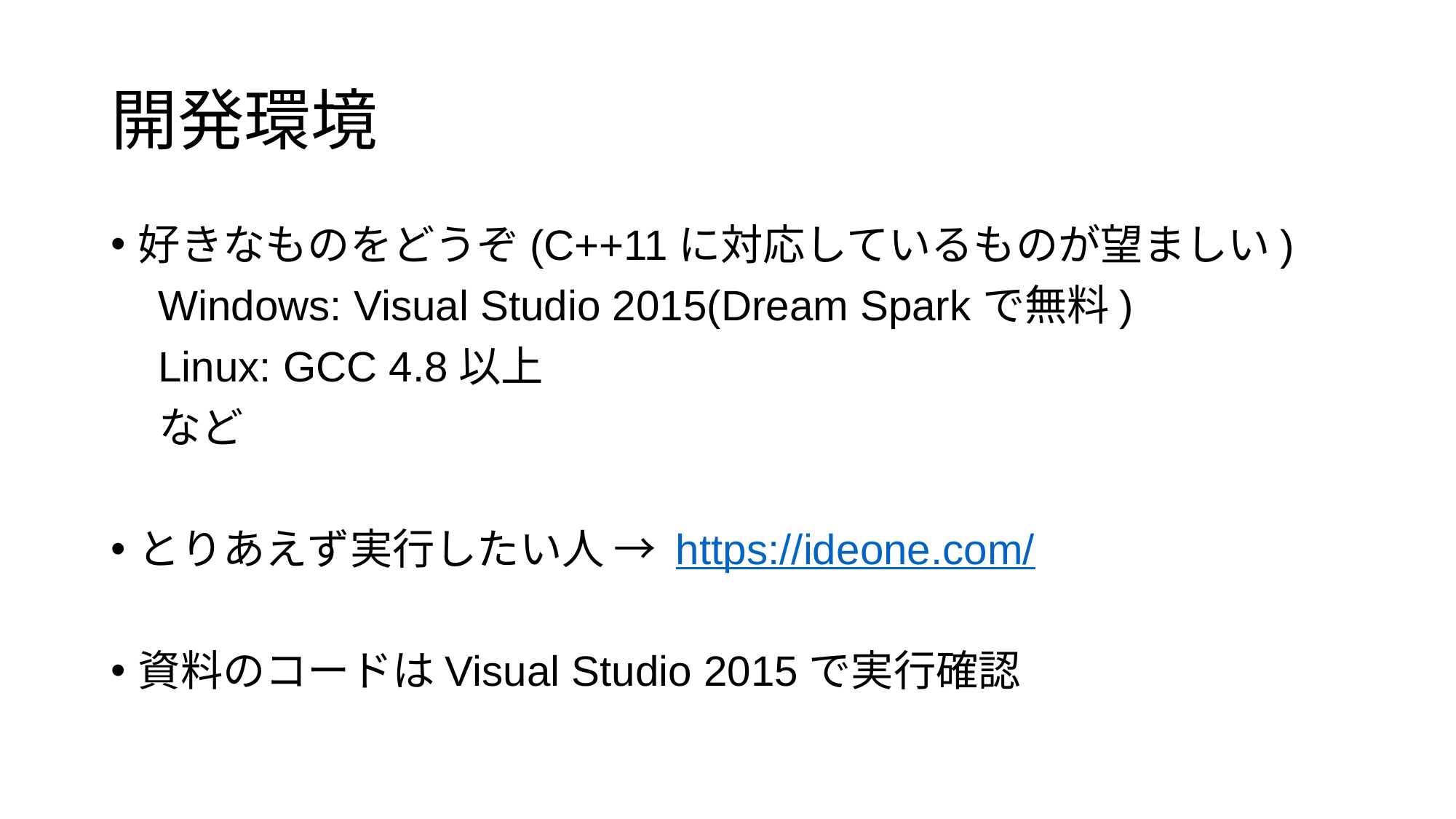

# 開発環境
好きなものをどうぞ(C++11に対応しているものが望ましい)
    Windows: Visual Studio 2015(Dream Sparkで無料)
    Linux: GCC 4.8以上
    など

とりあえず実行したい人 → https://ideone.com/

資料のコードはVisual Studio 2015で実行確認